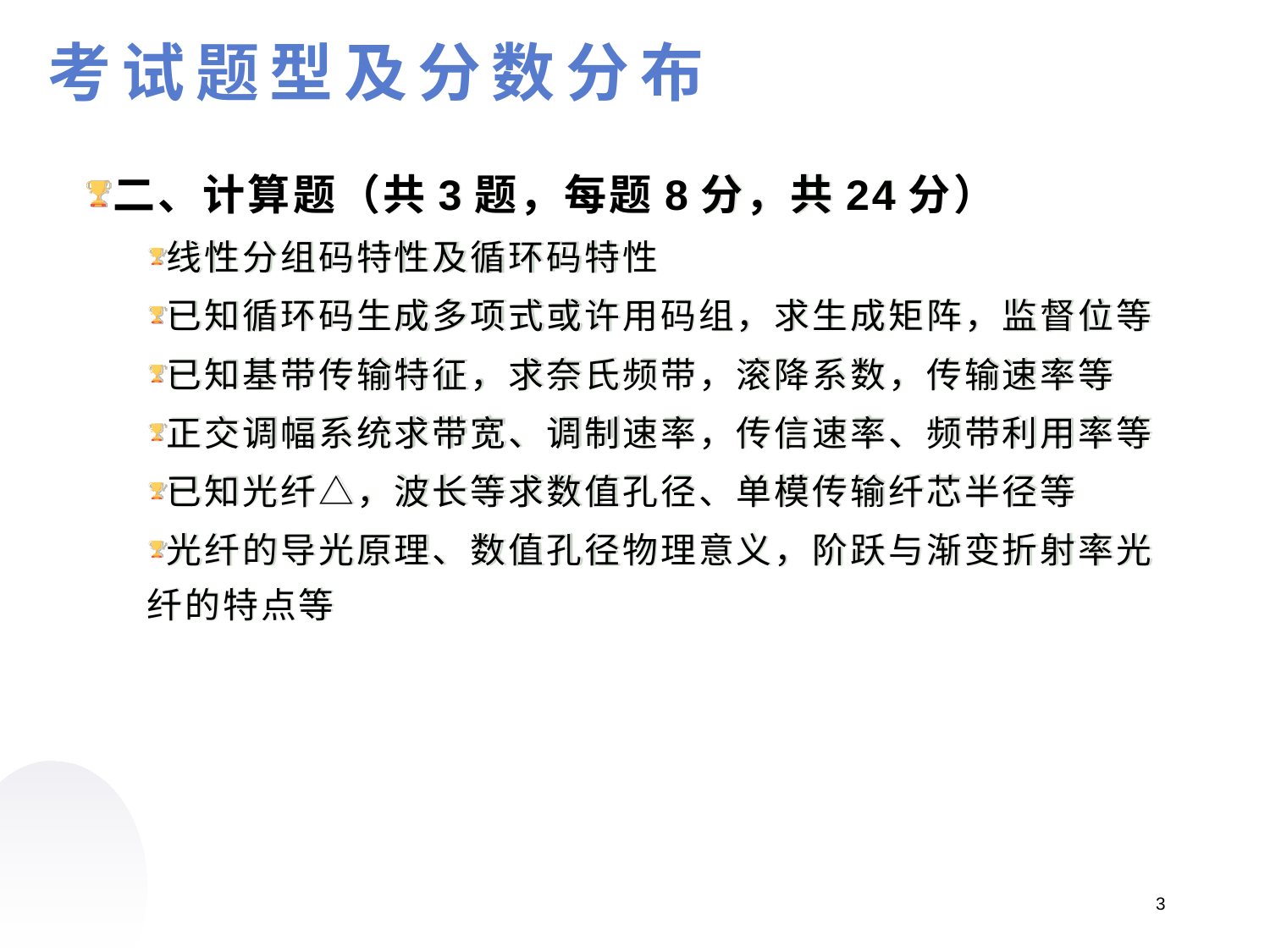

考试题型及分数分布
二、计算题（共3题，每题8分，共24分）
线性分组码特性及循环码特性
已知循环码生成多项式或许用码组，求生成矩阵，监督位等
已知基带传输特征，求奈氏频带，滚降系数，传输速率等
正交调幅系统求带宽、调制速率，传信速率、频带利用率等
已知光纤△，波长等求数值孔径、单模传输纤芯半径等
光纤的导光原理、数值孔径物理意义，阶跃与渐变折射率光纤的特点等

3